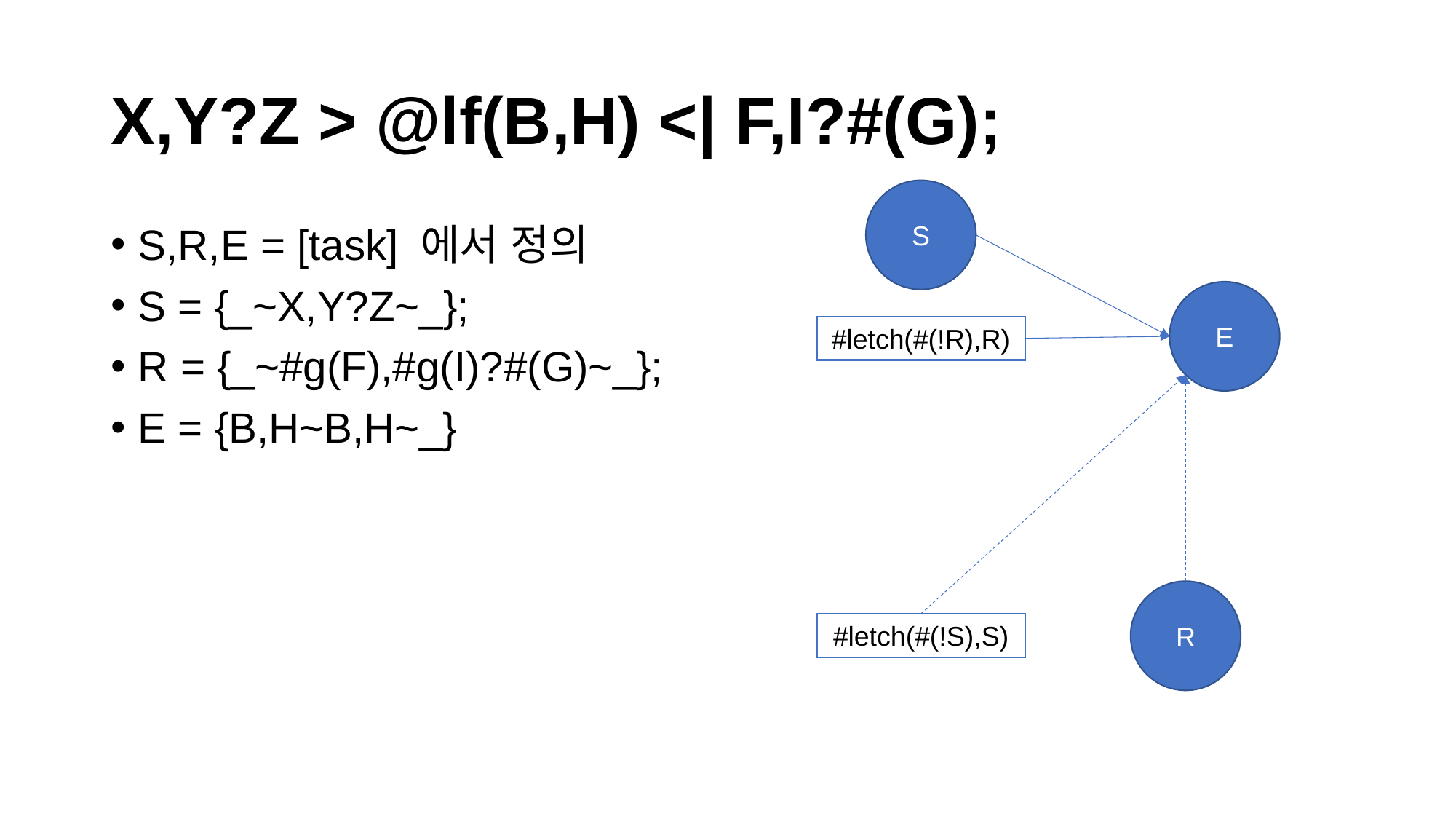

# X,Y?Z > @lf(B,H) <| F,I?#(G);
S
S,R,E = [task] 에서 정의
S = {_~X,Y?Z~_};
R = {_~#g(F),#g(I)?#(G)~_};
E = {B,H~B,H~_}

E
#letch(#(!R),R)
R
#letch(#(!S),S)